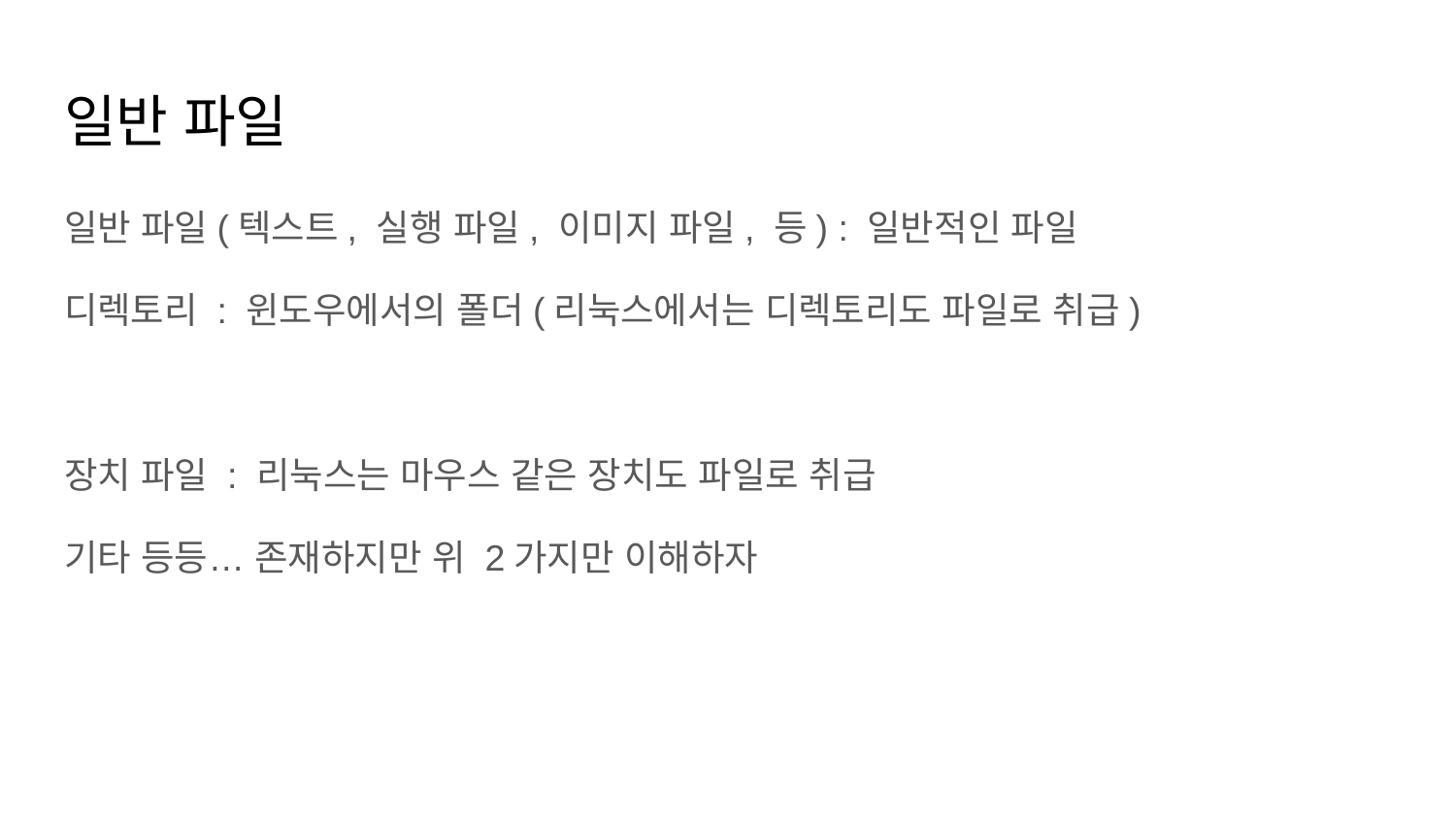

# 일반 파일
일반 파일(텍스트, 실행 파일, 이미지 파일, 등) : 일반적인 파일
디렉토리 : 윈도우에서의 폴더(리눅스에서는 디렉토리도 파일로 취급)

장치 파일 : 리눅스는 마우스 같은 장치도 파일로 취급
기타 등등… 존재하지만 위 2가지만 이해하자